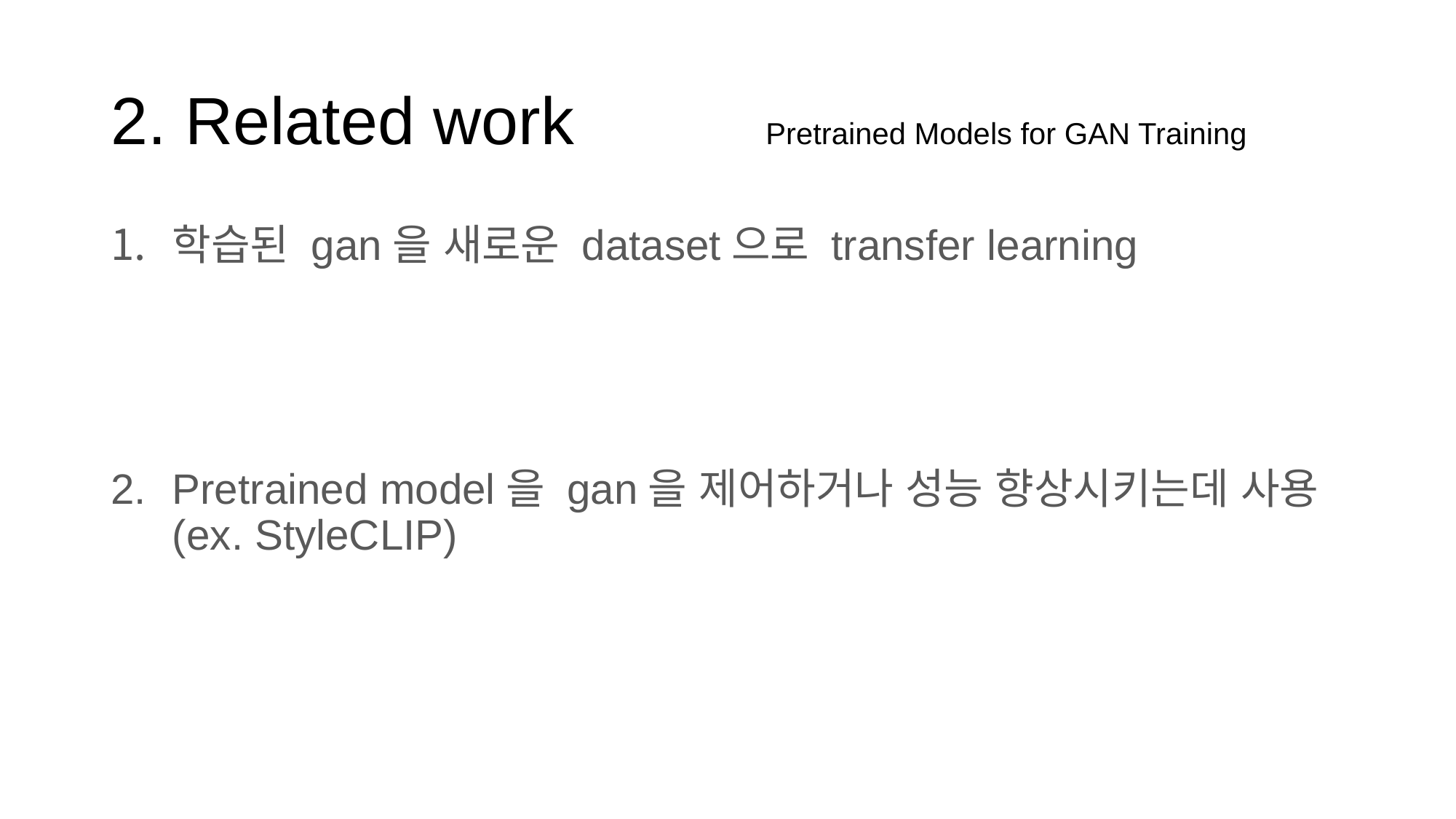

# 2. Related work  		Pretrained Models for GAN Training
학습된 gan을 새로운 dataset으로 transfer learning

Pretrained model을 gan을 제어하거나 성능 향상시키는데 사용 (ex. StyleCLIP)